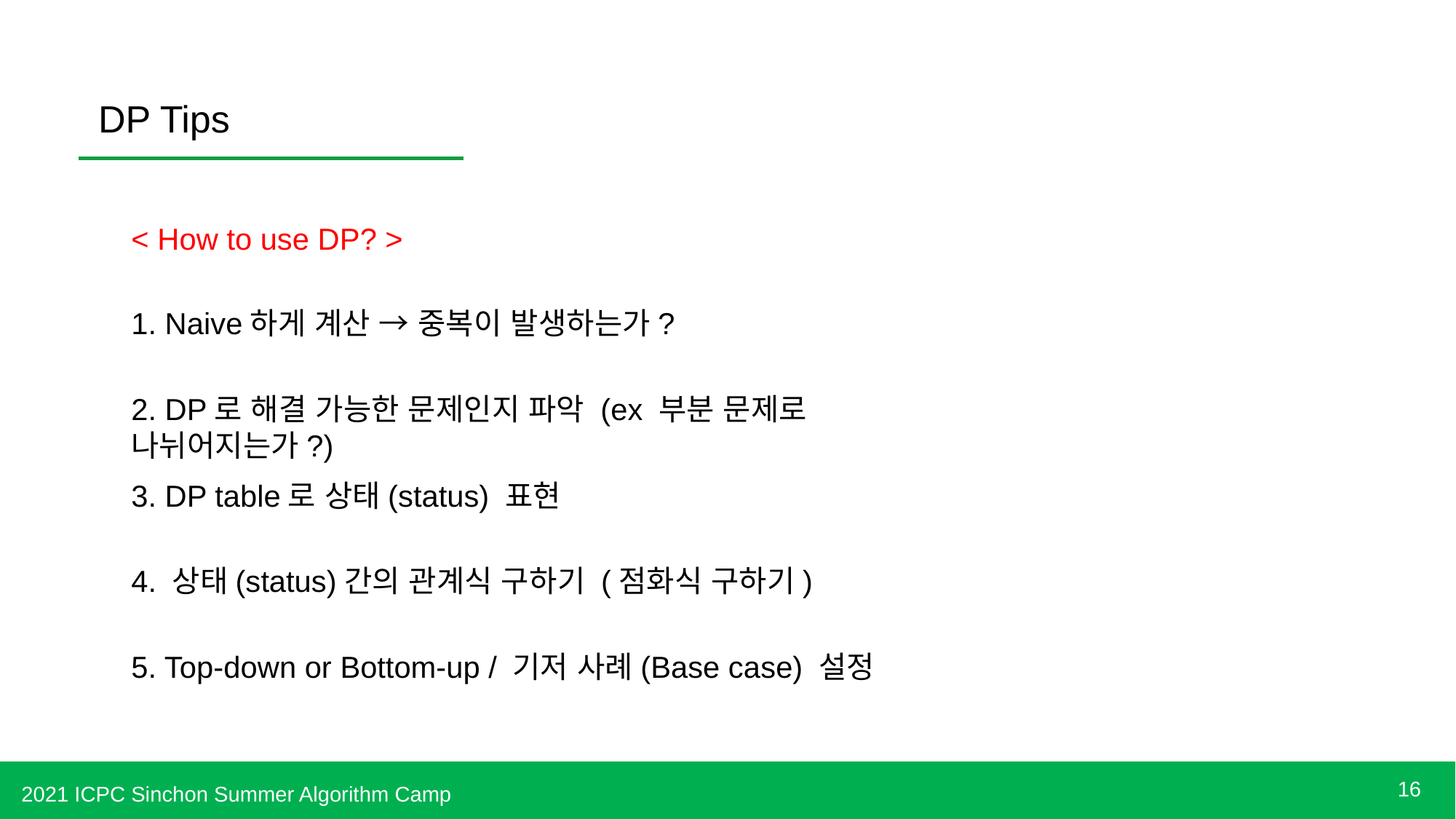

DP Tips
< How to use DP? >
1. Naive하게 계산 → 중복이 발생하는가?
2. DP로 해결 가능한 문제인지 파악 (ex 부분 문제로 나뉘어지는가?)
3. DP table로 상태(status) 표현
4. 상태(status)간의 관계식 구하기 (점화식 구하기)
5. Top-down or Bottom-up / 기저 사례(Base case) 설정

16
2021 ICPC Sinchon Summer Algorithm Camp